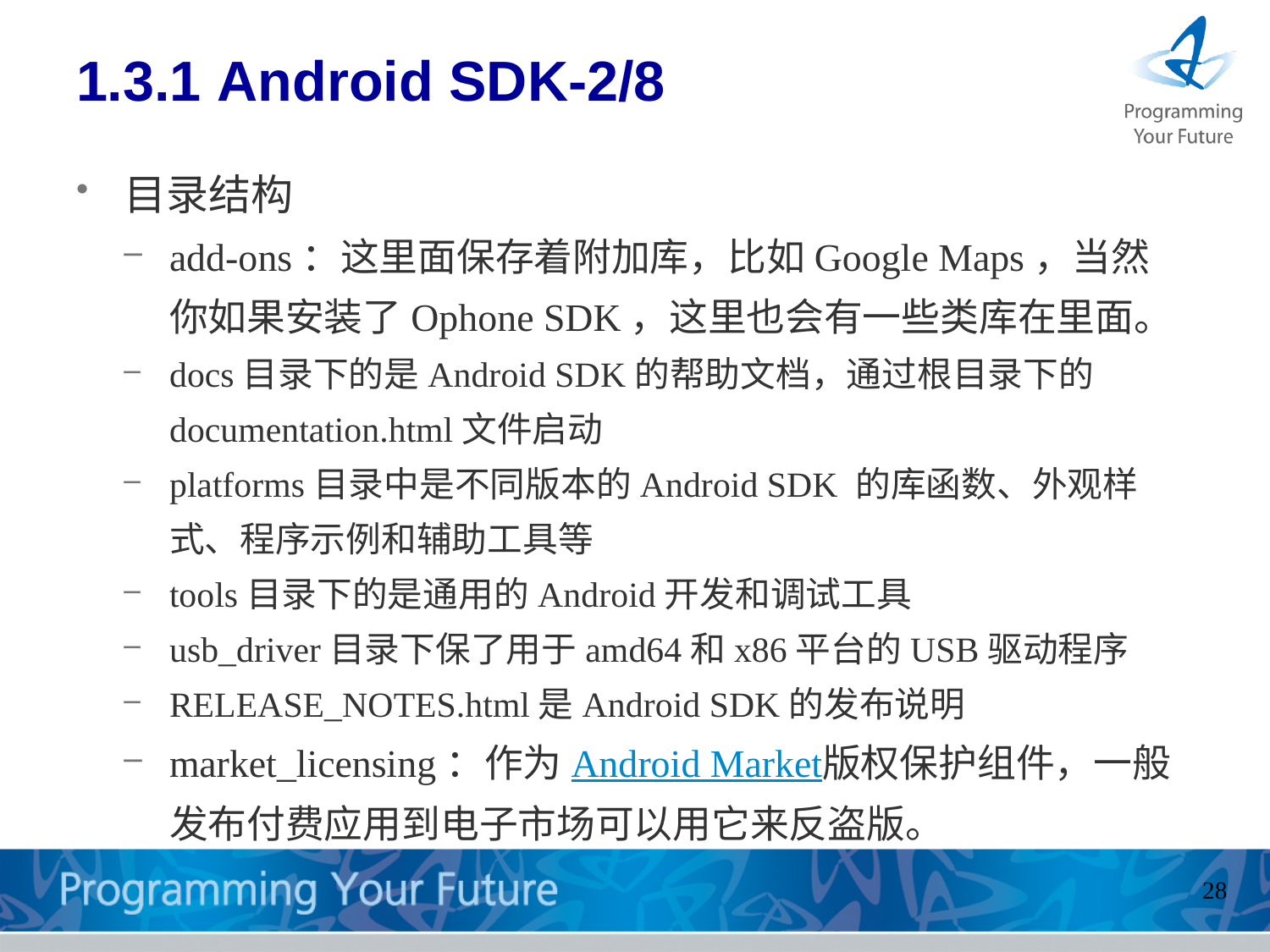

# 1.3.1 Android SDK-2/8
目录结构
add-ons：这里面保存着附加库，比如Google Maps，当然你如果安装了Ophone SDK，这里也会有一些类库在里面。
docs目录下的是Android SDK的帮助文档，通过根目录下的documentation.html文件启动
platforms目录中是不同版本的Android SDK 的库函数、外观样式、程序示例和辅助工具等
tools目录下的是通用的Android开发和调试工具
usb_driver目录下保了用于amd64和x86平台的USB驱动程序
RELEASE_NOTES.html是Android SDK的发布说明
market_licensing：作为Android Market版权保护组件，一般发布付费应用到电子市场可以用它来反盗版。